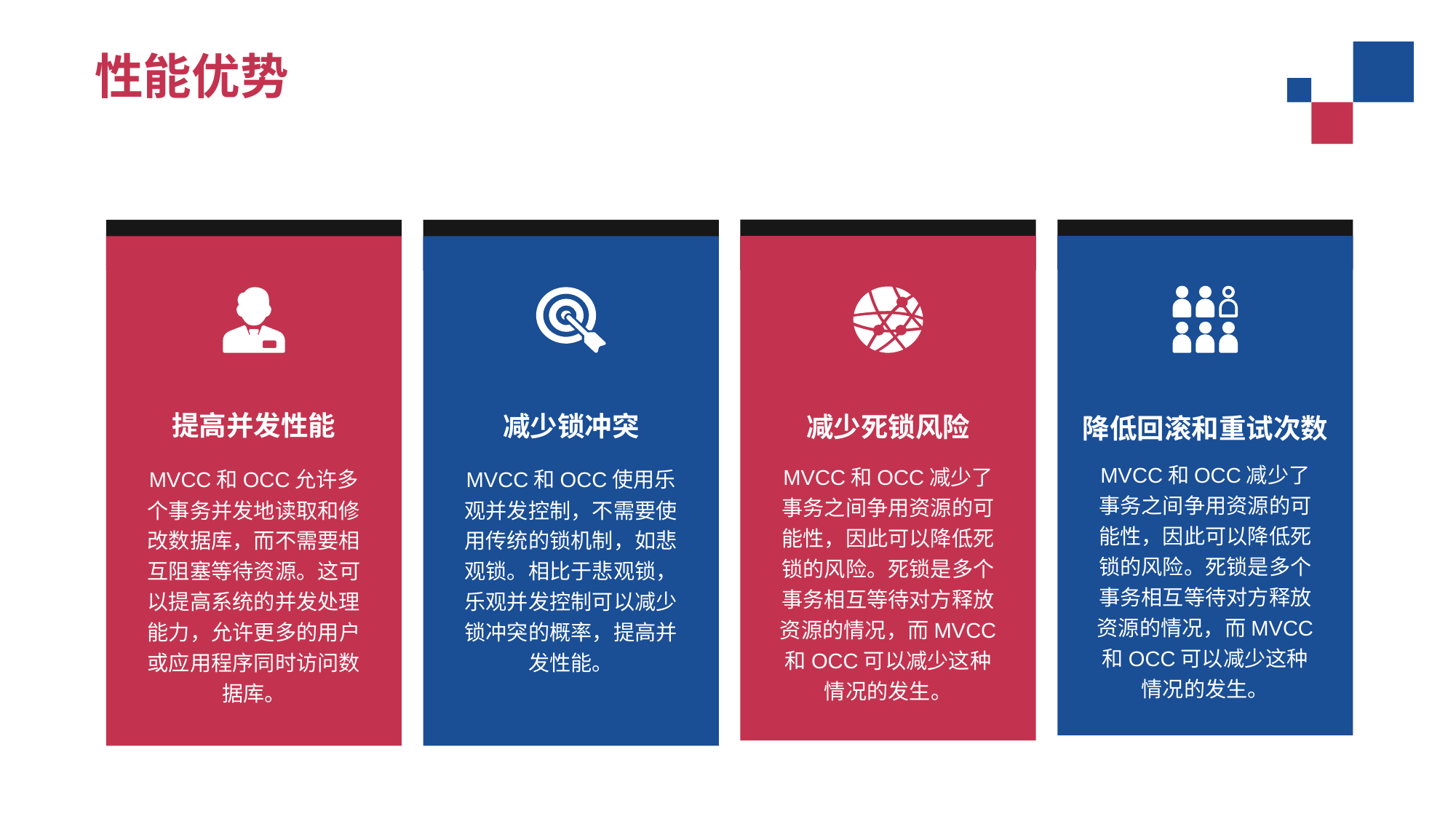

性能优势

提高并发性能
MVCC和OCC允许多个事务并发地读取和修改数据库，而不需要相互阻塞等待资源。这可以提高系统的并发处理能力，允许更多的用户或应用程序同时访问数据库。

降低回滚和重试次数
MVCC和OCC减少了事务之间争用资源的可能性，因此可以降低死锁的风险。死锁是多个事务相互等待对方释放资源的情况，而MVCC和OCC可以减少这种情况的发生。

减少锁冲突
MVCC和OCC使用乐观并发控制，不需要使用传统的锁机制，如悲观锁。相比于悲观锁，乐观并发控制可以减少锁冲突的概率，提高并发性能。

减少死锁风险
MVCC和OCC减少了事务之间争用资源的可能性，因此可以降低死锁的风险。死锁是多个事务相互等待对方释放资源的情况，而MVCC和OCC可以减少这种情况的发生。